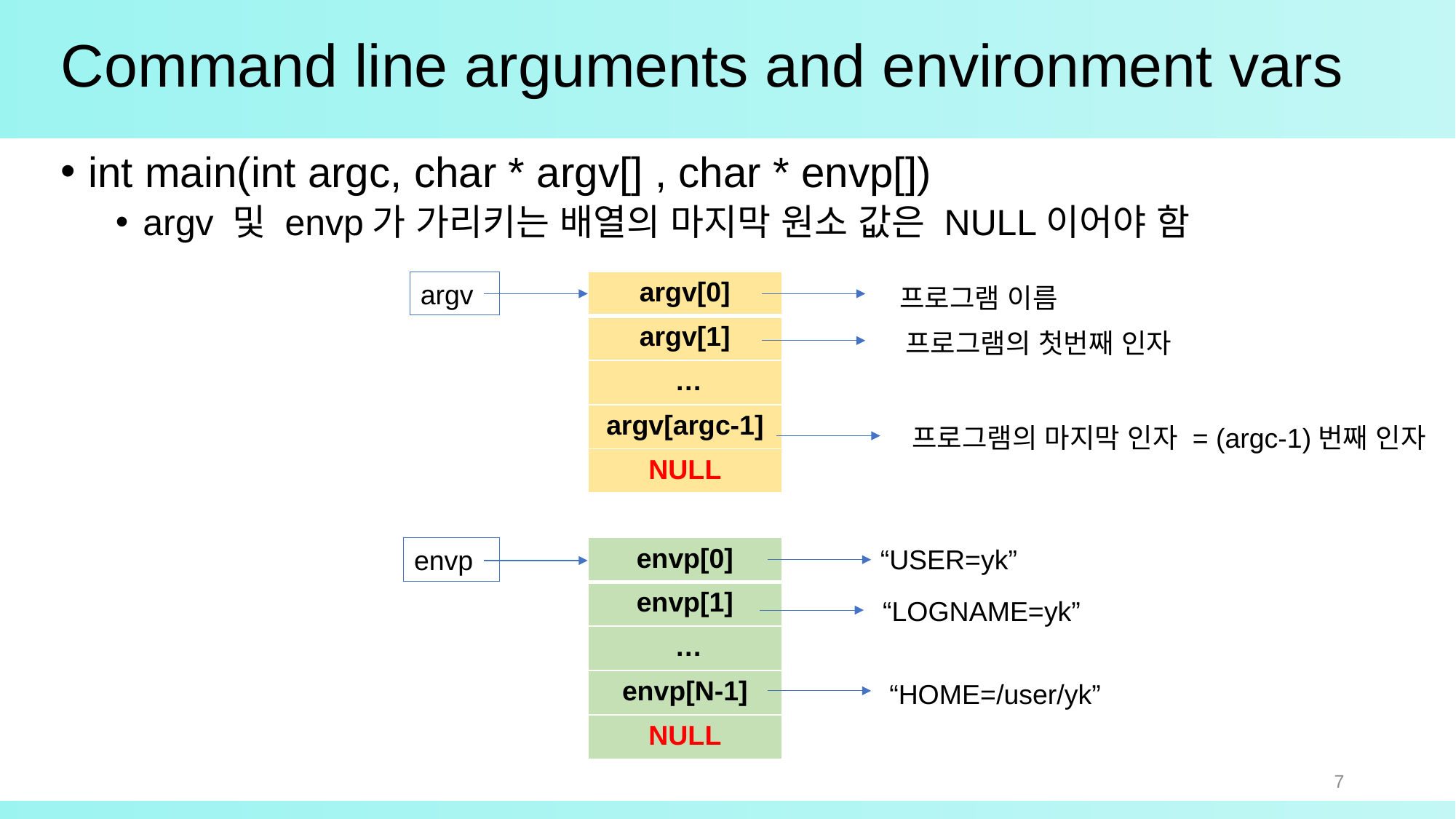

# Command line arguments and environment vars
int main(int argc, char * argv[] , char * envp[])
argv 및 envp가 가리키는 배열의 마지막 원소 값은 NULL이어야 함
argv
| argv[0] |
| --- |
| argv[1] |
| … |
| argv[argc-1] |
| NULL |
프로그램 이름
프로그램의 첫번째 인자
프로그램의 마지막 인자 = (argc-1)번째 인자
“USER=yk”
envp
| envp[0] |
| --- |
| envp[1] |
| … |
| envp[N-1] |
| NULL |
“LOGNAME=yk”
“HOME=/user/yk”
7